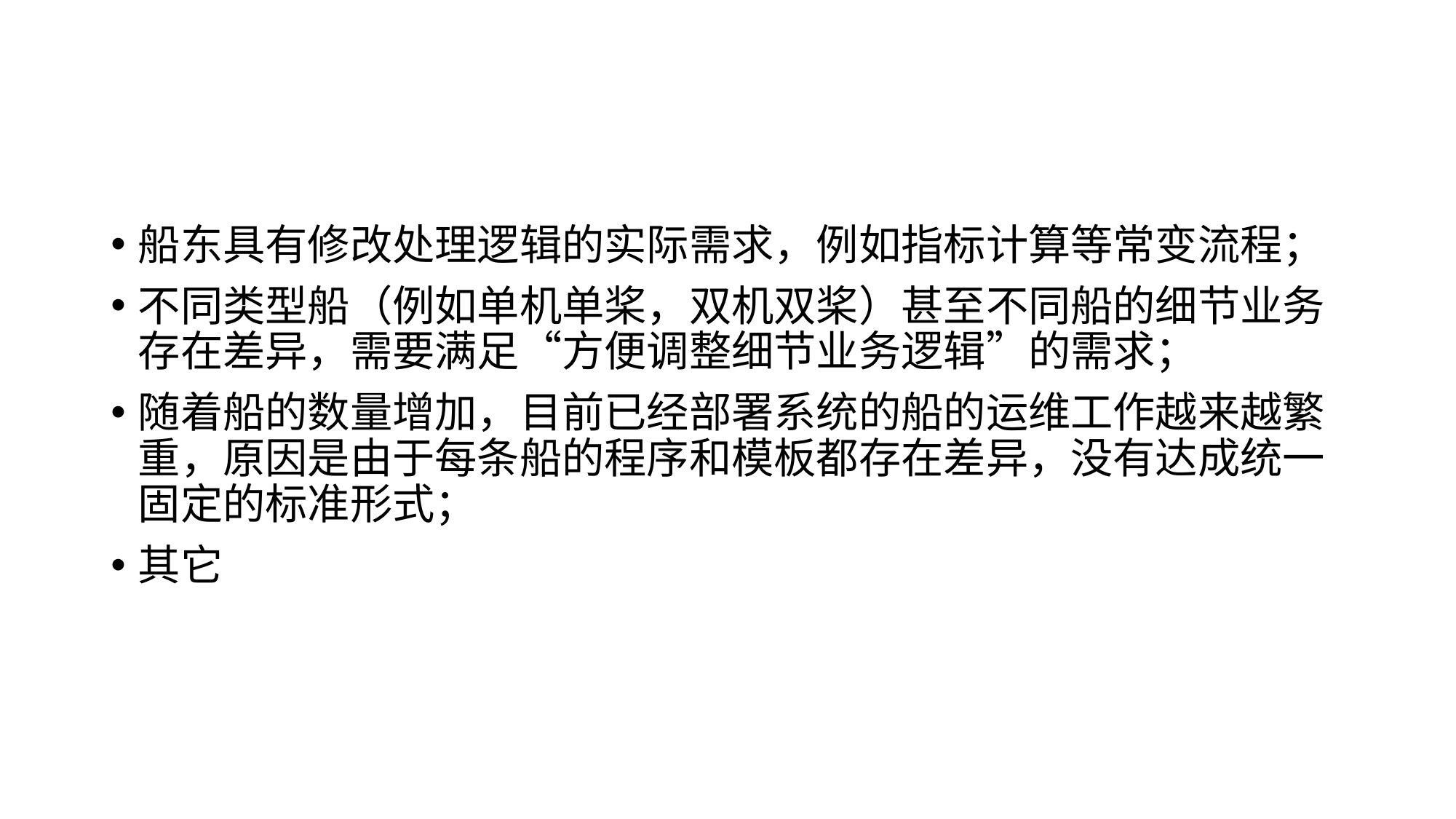

船东具有修改处理逻辑的实际需求，例如指标计算等常变流程；
不同类型船（例如单机单桨，双机双桨）甚至不同船的细节业务存在差异，需要满足“方便调整细节业务逻辑”的需求；
随着船的数量增加，目前已经部署系统的船的运维工作越来越繁重，原因是由于每条船的程序和模板都存在差异，没有达成统一固定的标准形式；
其它